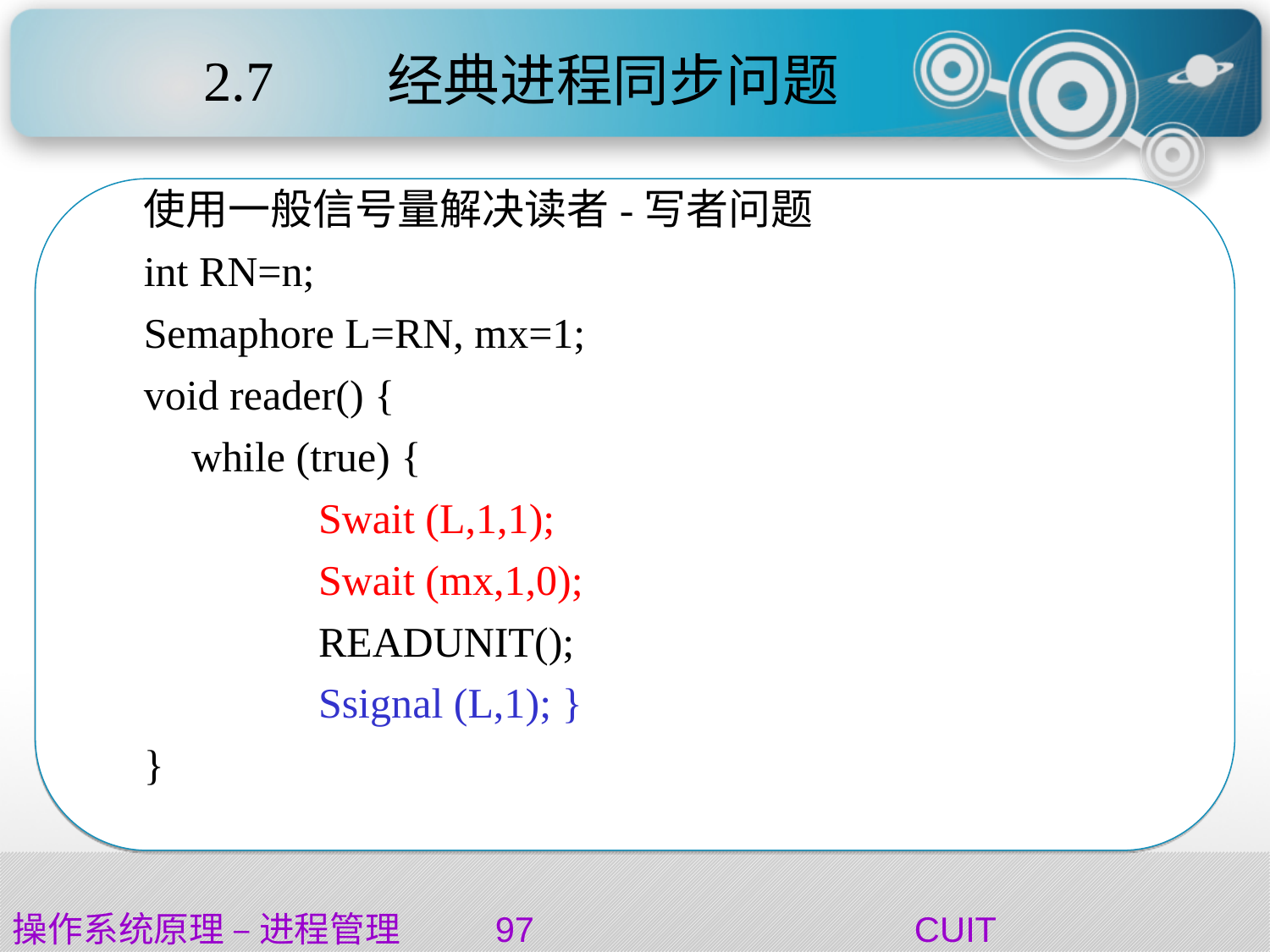

# 2.7       经典进程同步问题
使用一般信号量解决读者-写者问题
int RN=n;
Semaphore L=RN, mx=1;
void reader() {
	while (true) {
		Swait (L,1,1);
		Swait (mx,1,0);
		READUNIT();
		Ssignal (L,1); }
}